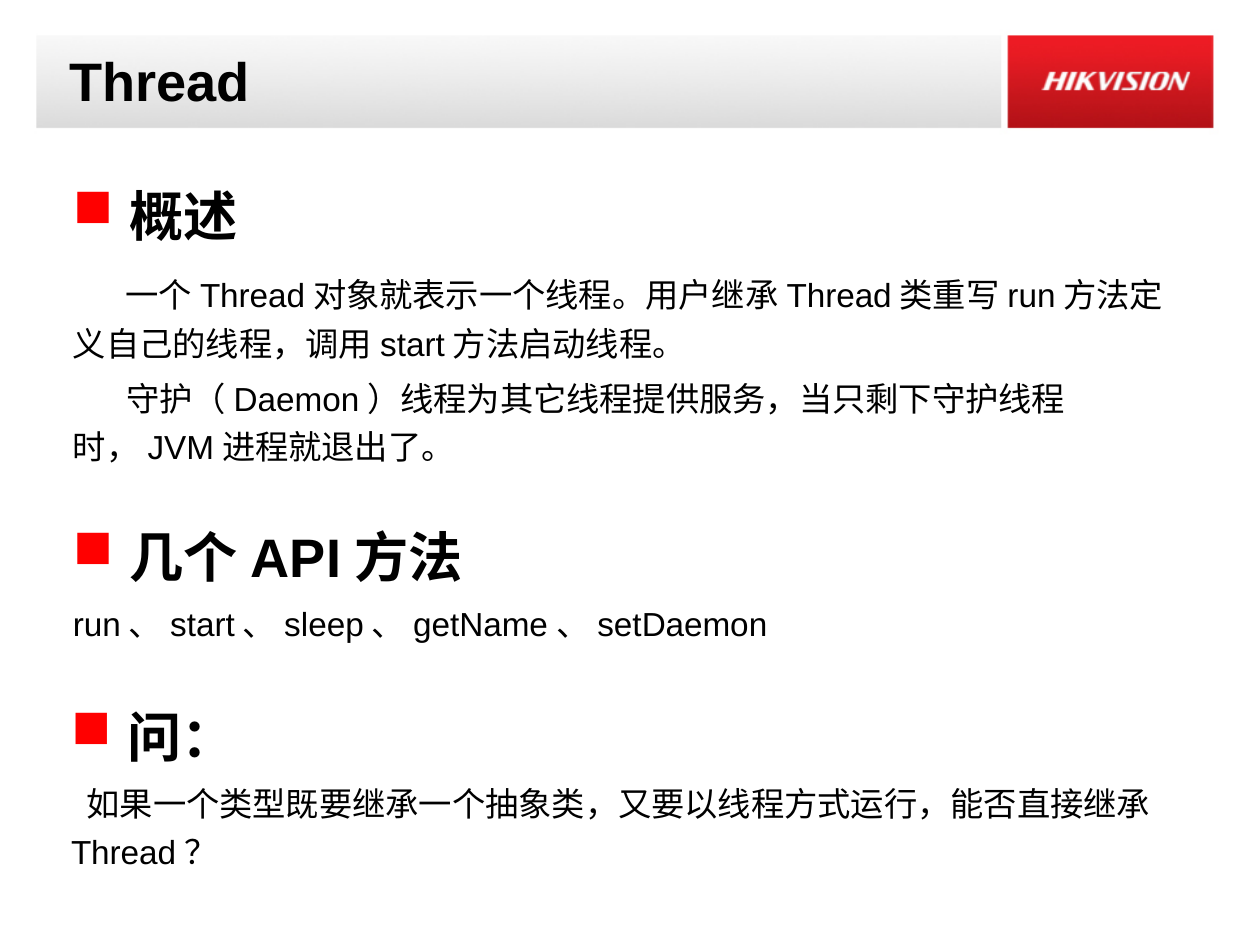

# Thread
概述
     一个Thread对象就表示一个线程。用户继承Thread类重写run方法定义自己的线程，调用start方法启动线程。
      守护（Daemon）线程为其它线程提供服务，当只剩下守护线程时，JVM进程就退出了。

几个API方法
run、start、sleep、getName、setDaemon

问：
 如果一个类型既要继承一个抽象类，又要以线程方式运行，能否直接继承Thread？